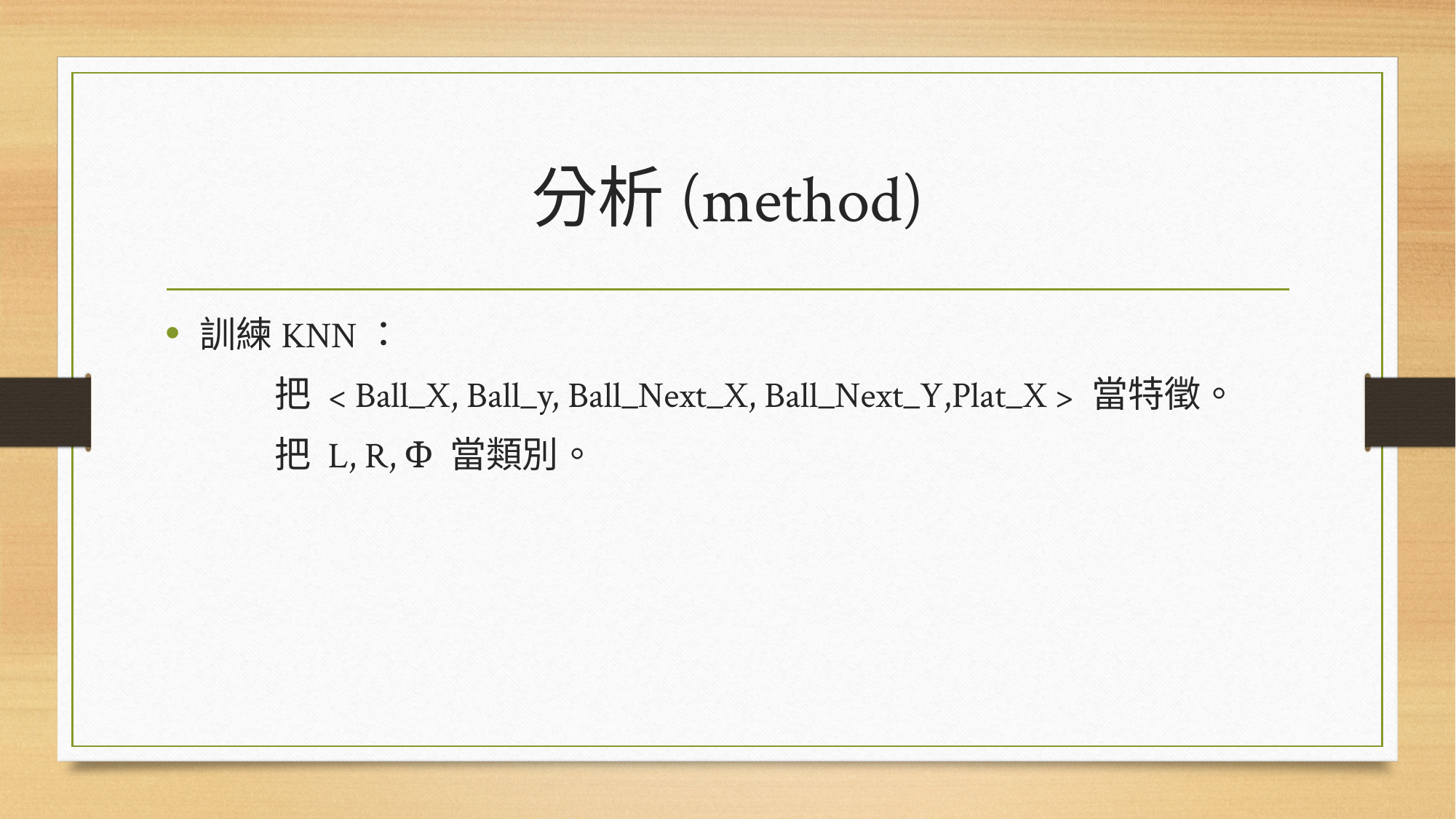

# 分析(method)
訓練KNN：
	把 < Ball_X, Ball_y, Ball_Next_X, Ball_Next_Y,Plat_X > 當特徵。
	把 L, R, Φ 當類別。